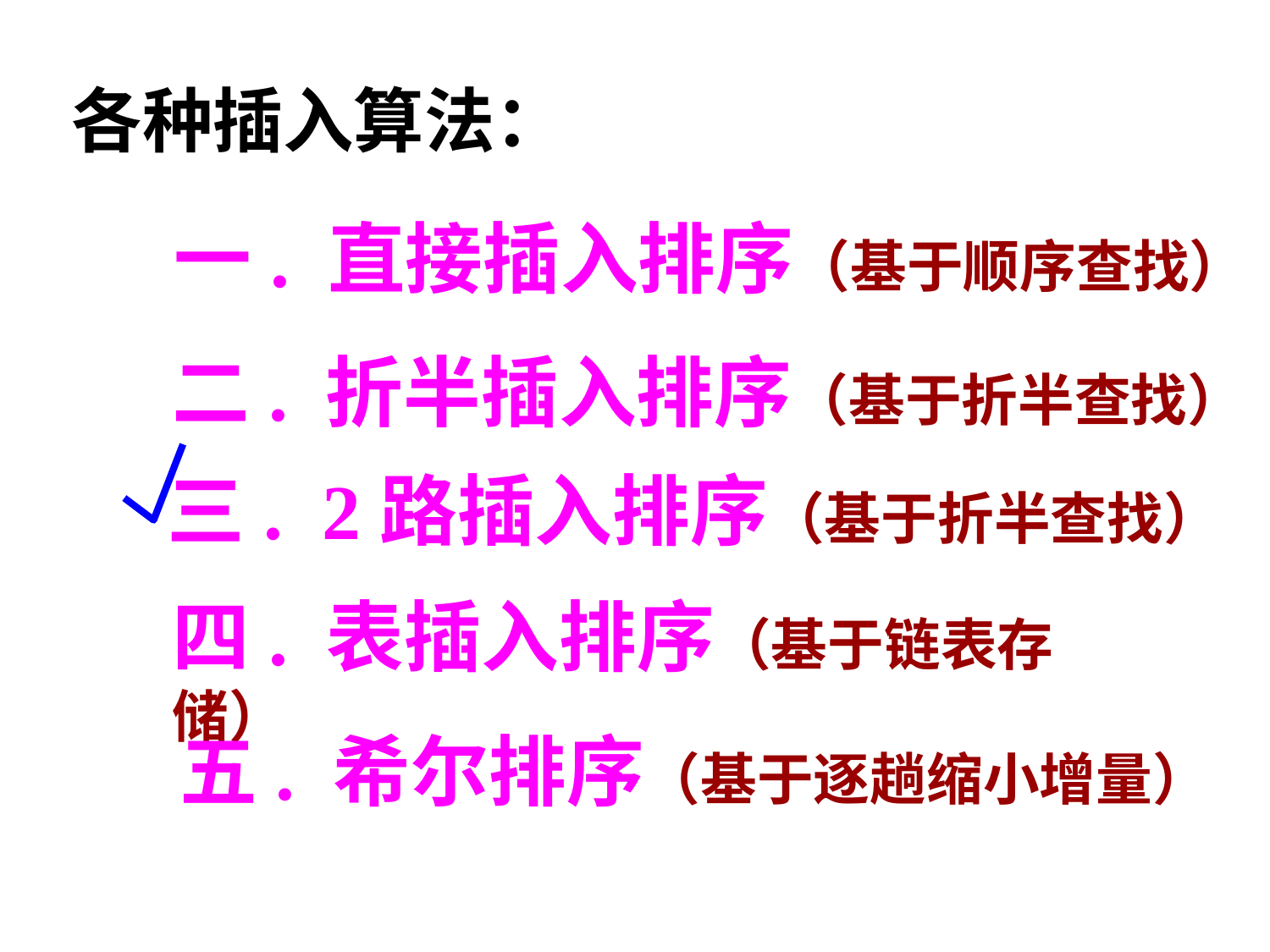

各种插入算法：
一. 直接插入排序（基于顺序查找）
二. 折半插入排序（基于折半查找）

三.  2路插入排序（基于折半查找）
四. 表插入排序（基于链表存储）
五. 希尔排序（基于逐趟缩小增量）